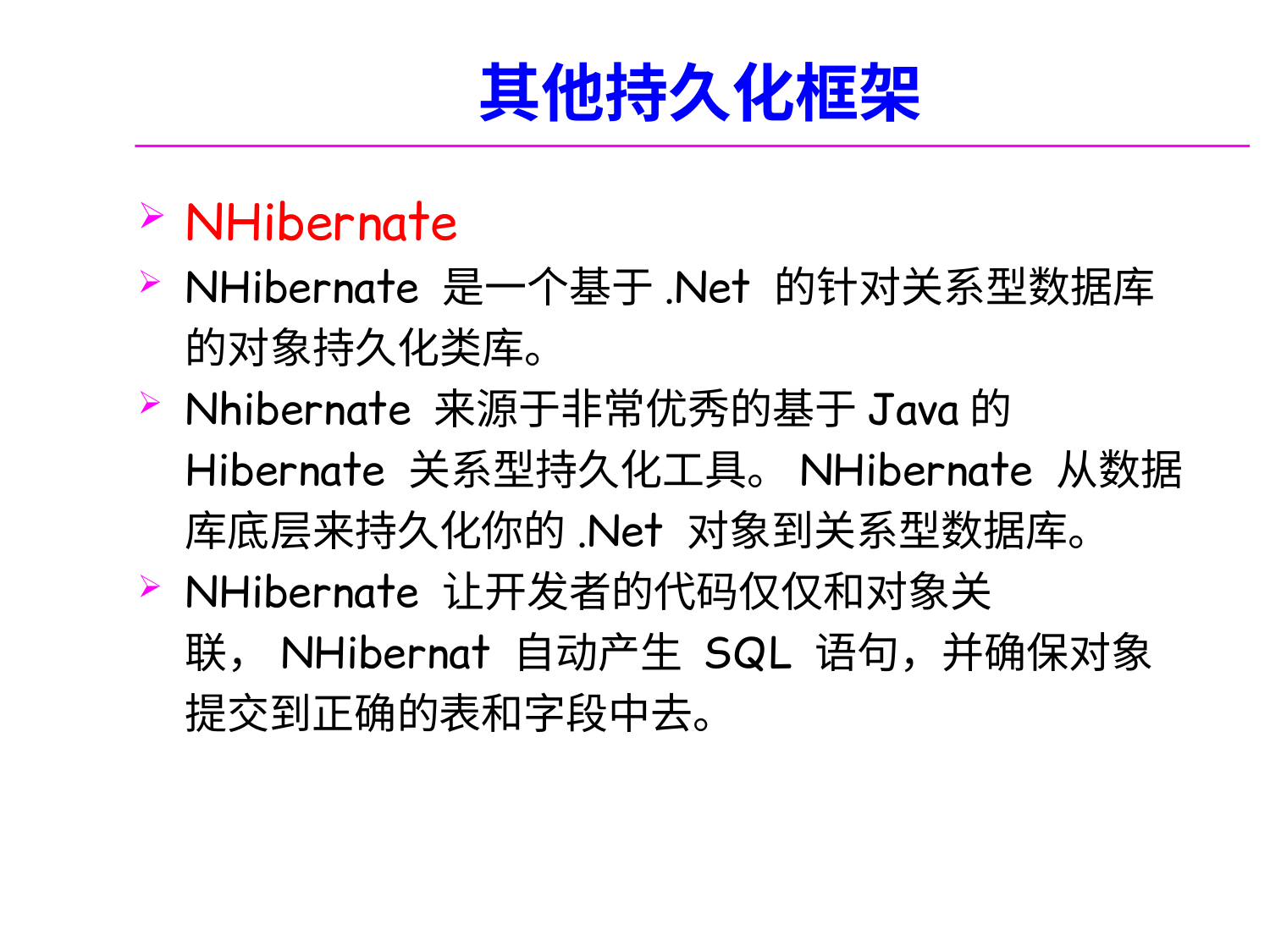

# 其他持久化框架
NHibernate
NHibernate 是一个基于.Net 的针对关系型数据库的对象持久化类库。
Nhibernate 来源于非常优秀的基于Java的Hibernate 关系型持久化工具。NHibernate 从数据库底层来持久化你的.Net 对象到关系型数据库。
NHibernate 让开发者的代码仅仅和对象关联，NHibernat 自动产生 SQL 语句，并确保对象提交到正确的表和字段中去。
89